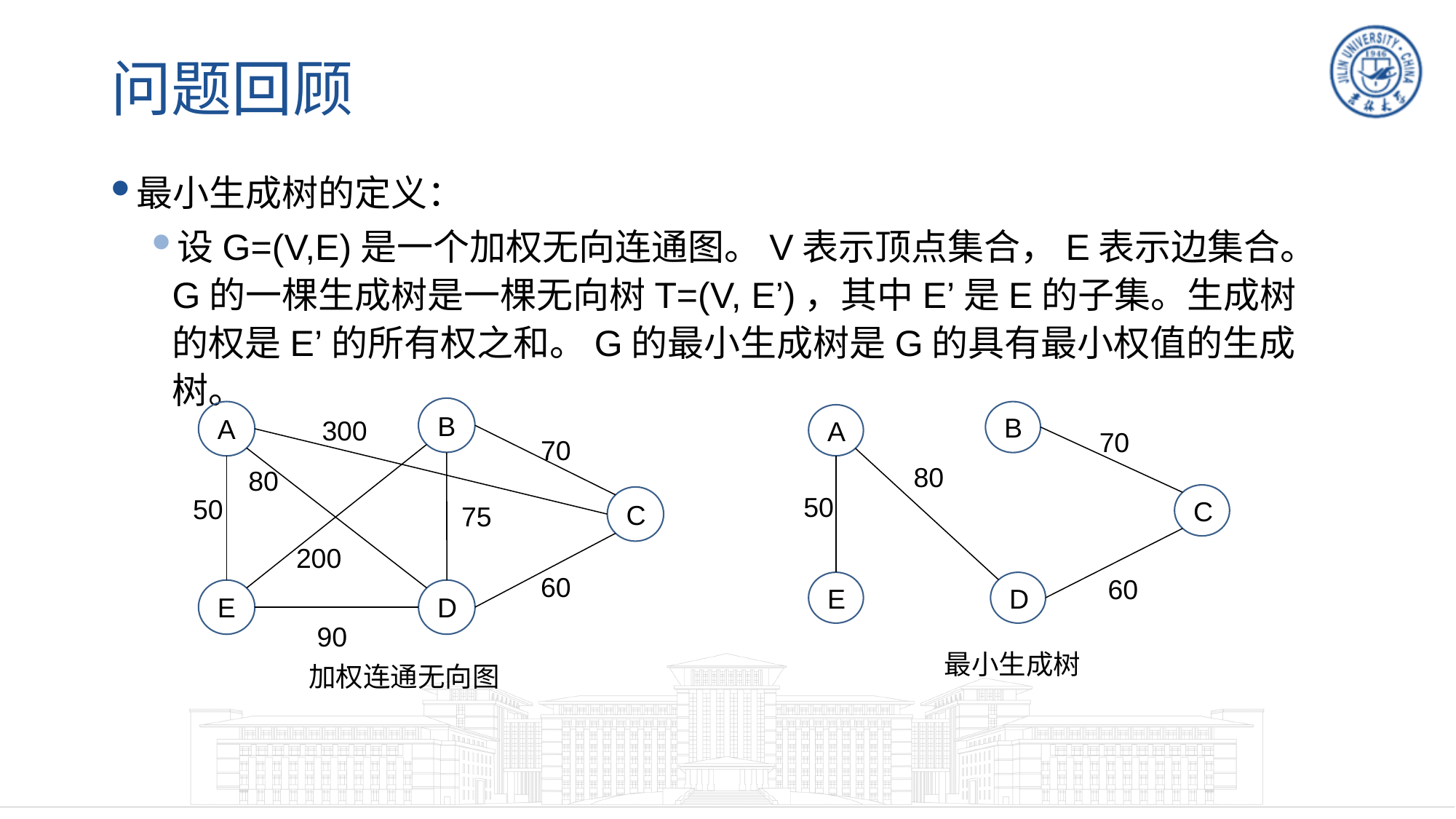

# 问题回顾
最小生成树的定义：
设G=(V,E)是一个加权无向连通图。V表示顶点集合，E表示边集合。G的一棵生成树是一棵无向树T=(V, E’)，其中E’是E的子集。生成树的权是E’的所有权之和。G的最小生成树是G的具有最小权值的生成树。

B
A
300
70
80
50
C
75
200
60
E
D
90
加权连通无向图
B
A
70
80
C
50
60
E
D
最小生成树
43